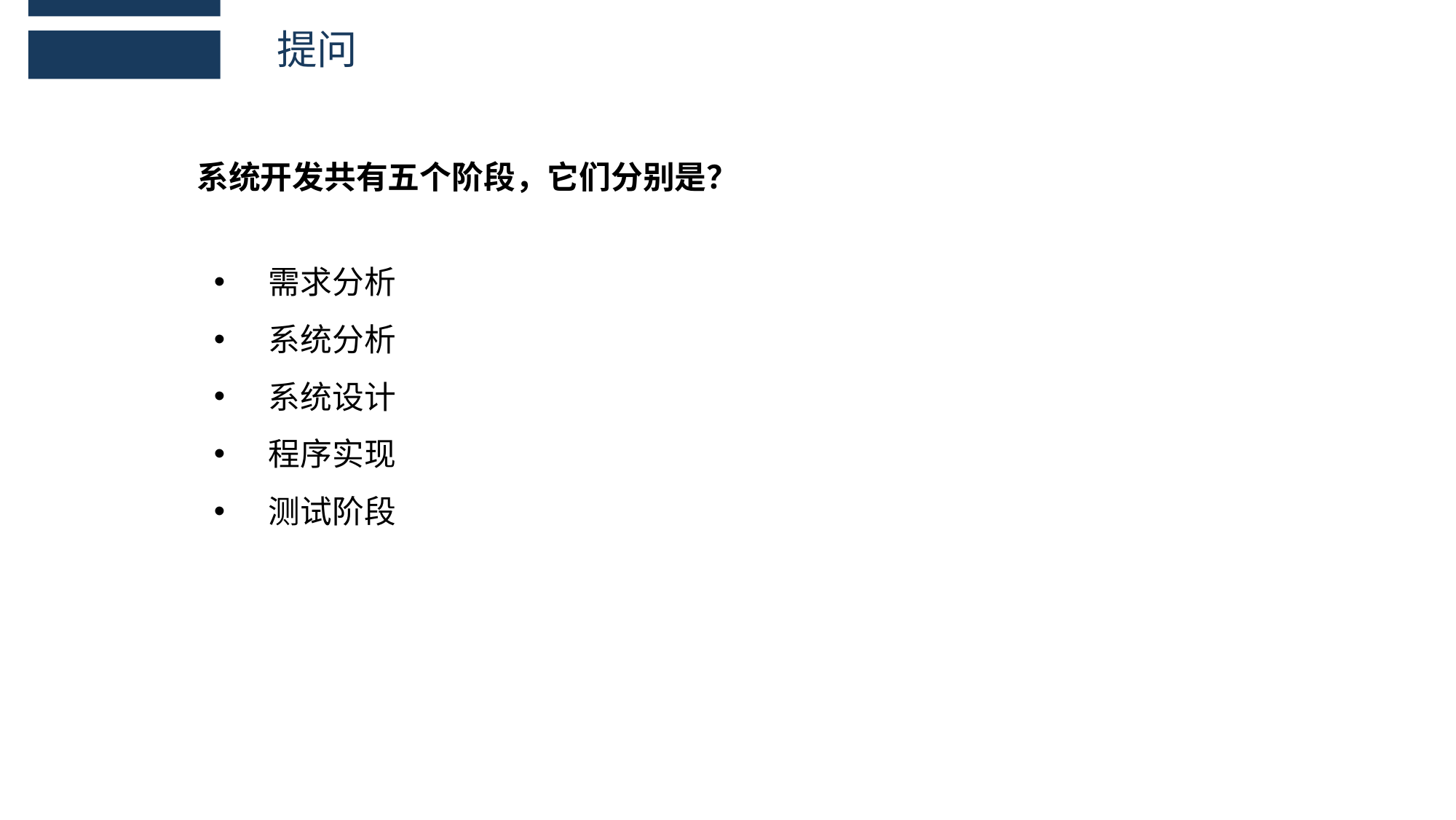

提问

系统开发共有五个阶段，它们分别是？

需求分析
系统分析
系统设计
程序实现
测试阶段